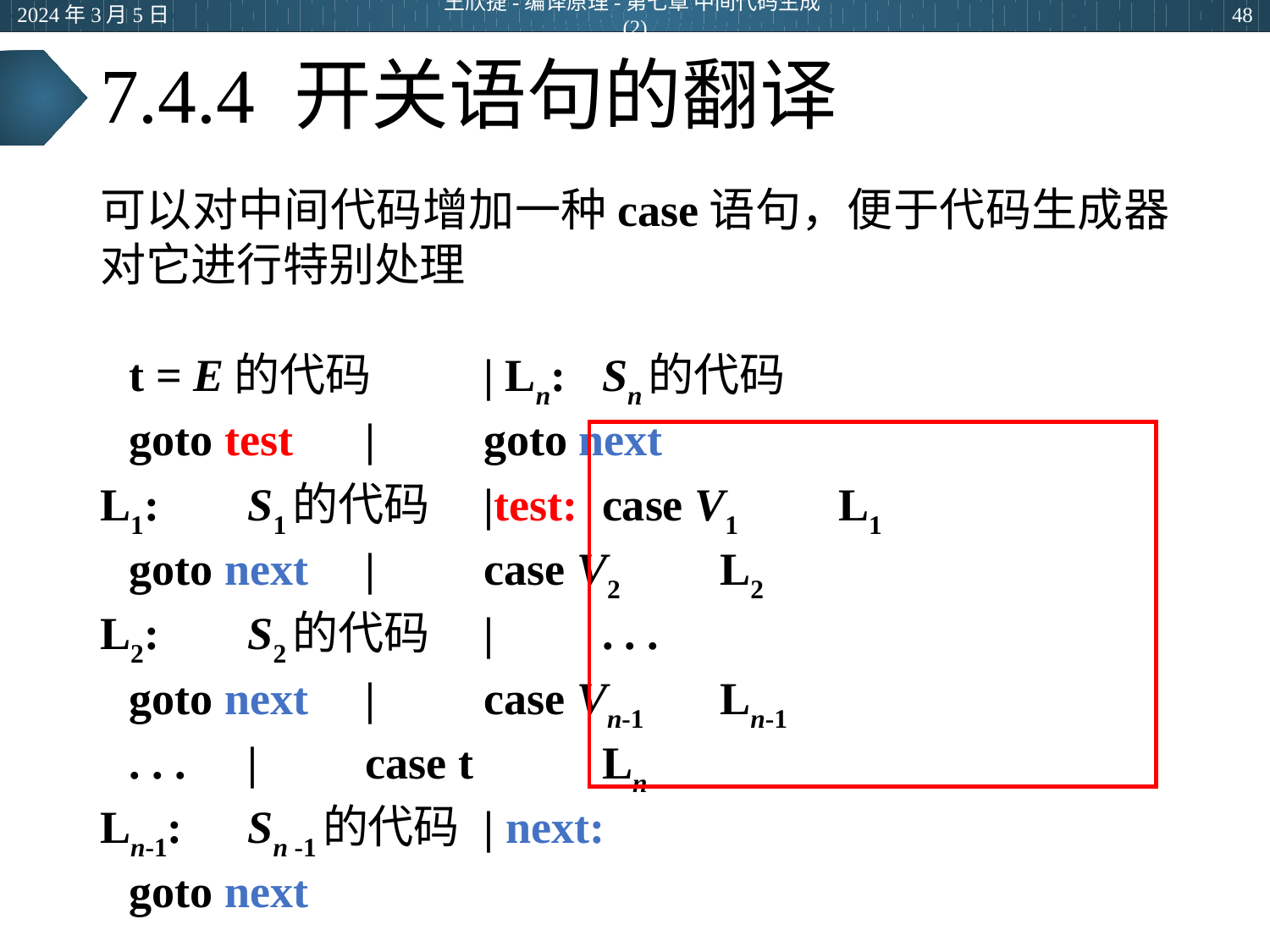

2024年3月5日
王欣捷-编译原理-第七章 中间代码生成(2)
48
# 7.4.4 开关语句的翻译
可以对中间代码增加一种case语句，便于代码生成器对它进行特别处理

		t = E的代码		| Ln:	Sn的代码
		goto test 		| 	goto next
L1:	S1的代码 		|test: 	case V1 	L1
		goto next		| 	case V2 	L2
L2:	S2的代码 		| 	. . .
		goto next		|	case Vn-1	Ln-1
		. . . 			|	case t	 	Ln
Ln-1:	Sn -1的代码		| next:
		goto next